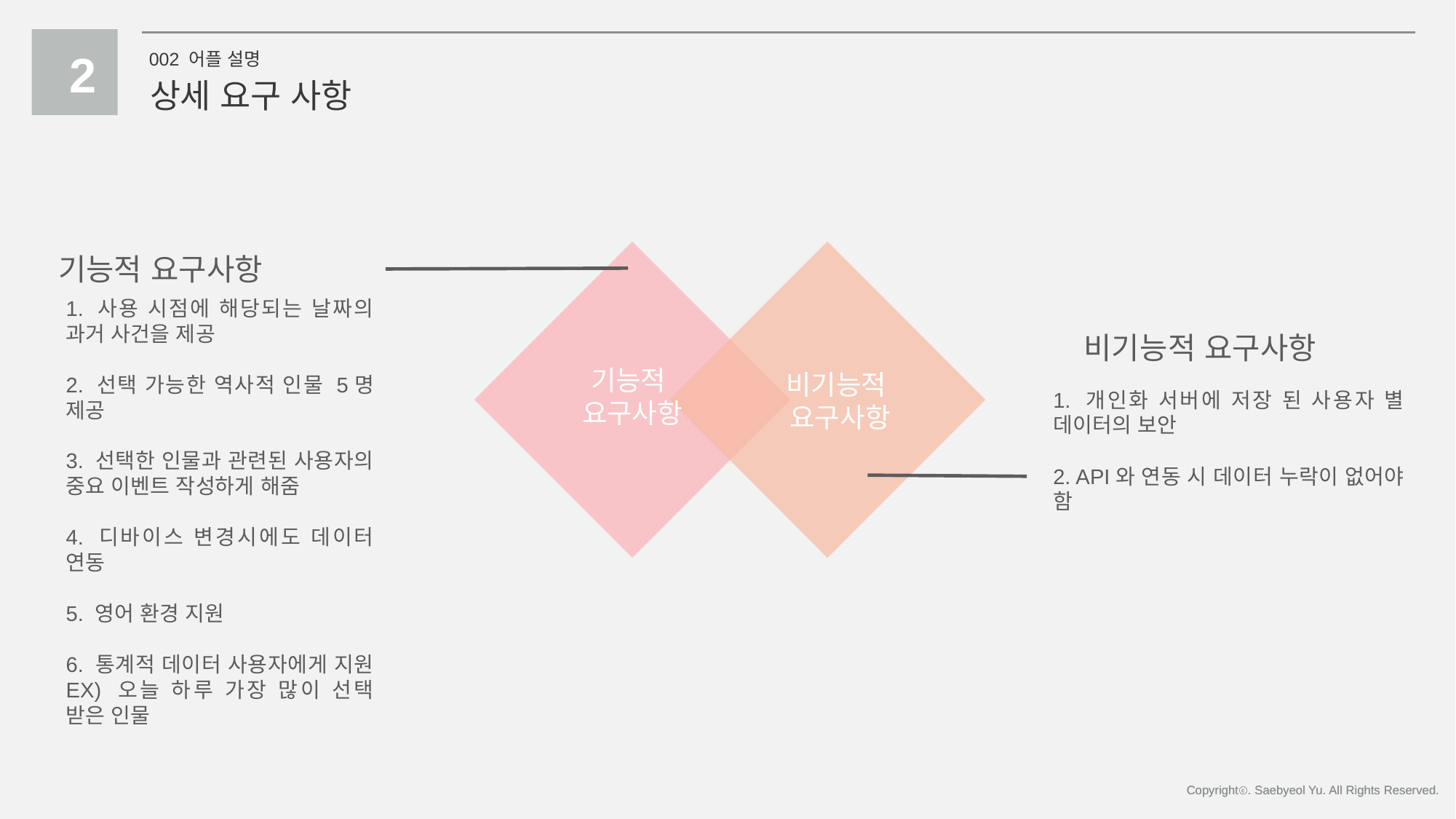

2
002 어플 설명
상세 요구 사항

기능적 요구사항
1. 사용 시점에 해당되는 날짜의 과거 사건을 제공

2. 선택 가능한 역사적 인물 5명 제공

3. 선택한 인물과 관련된 사용자의 중요 이벤트 작성하게 해줌

4. 디바이스 변경시에도 데이터 연동

5. 영어 환경 지원

6. 통계적 데이터 사용자에게 지원 EX) 오늘 하루 가장 많이 선택 받은 인물
비기능적 요구사항
1. 개인화 서버에 저장 된 사용자 별 데이터의 보안

2. API와 연동 시 데이터 누락이 없어야 함
기능적
요구사항
비기능적
요구사항
Copyrightⓒ. Saebyeol Yu. All Rights Reserved.